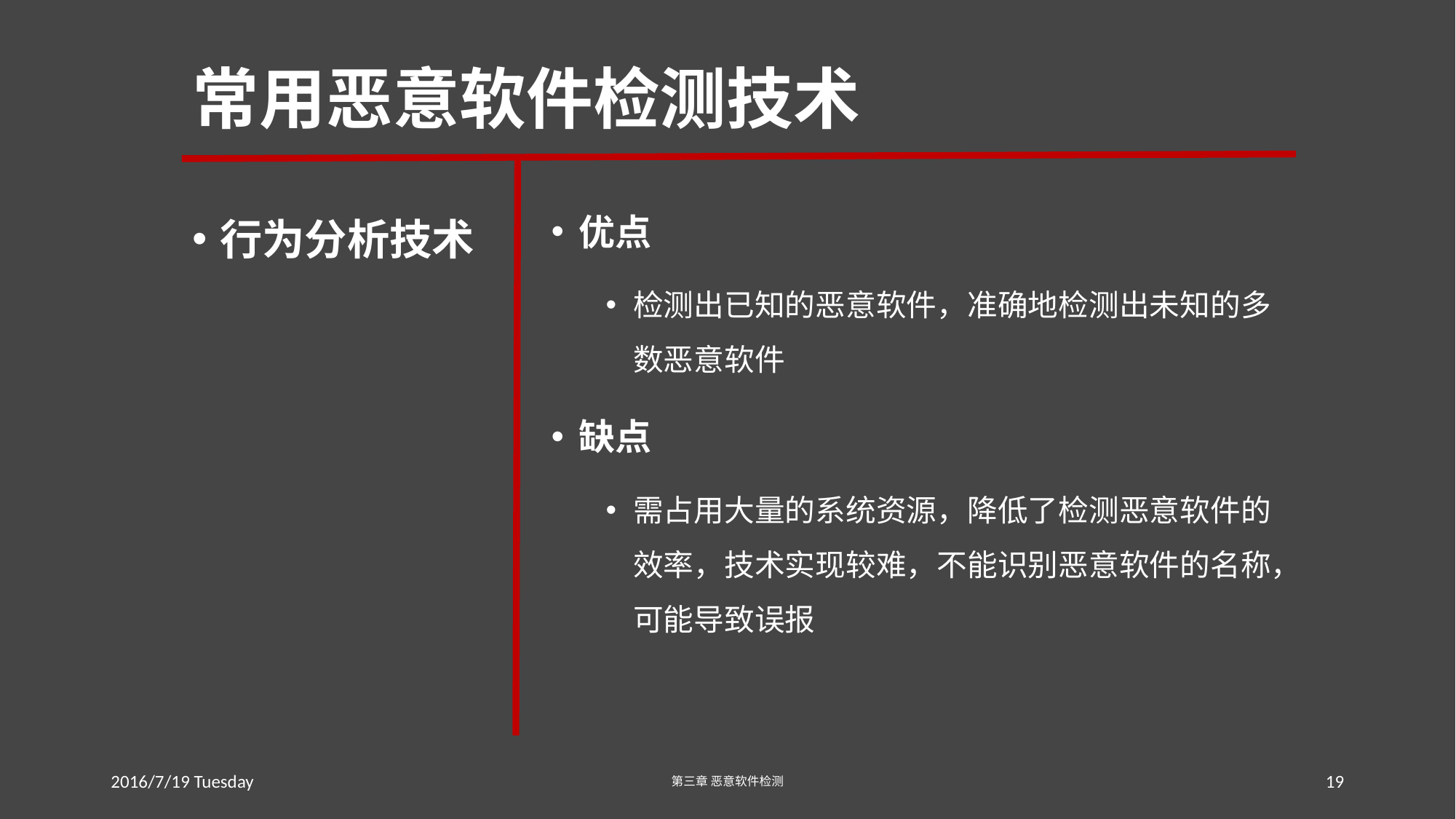

# 常用恶意软件检测技术
行为分析技术
优点
检测出已知的恶意软件，准确地检测出未知的多数恶意软件
缺点
需占用大量的系统资源，降低了检测恶意软件的效率，技术实现较难，不能识别恶意软件的名称，可能导致误报
2016/7/19 Tuesday
第三章 恶意软件检测
19